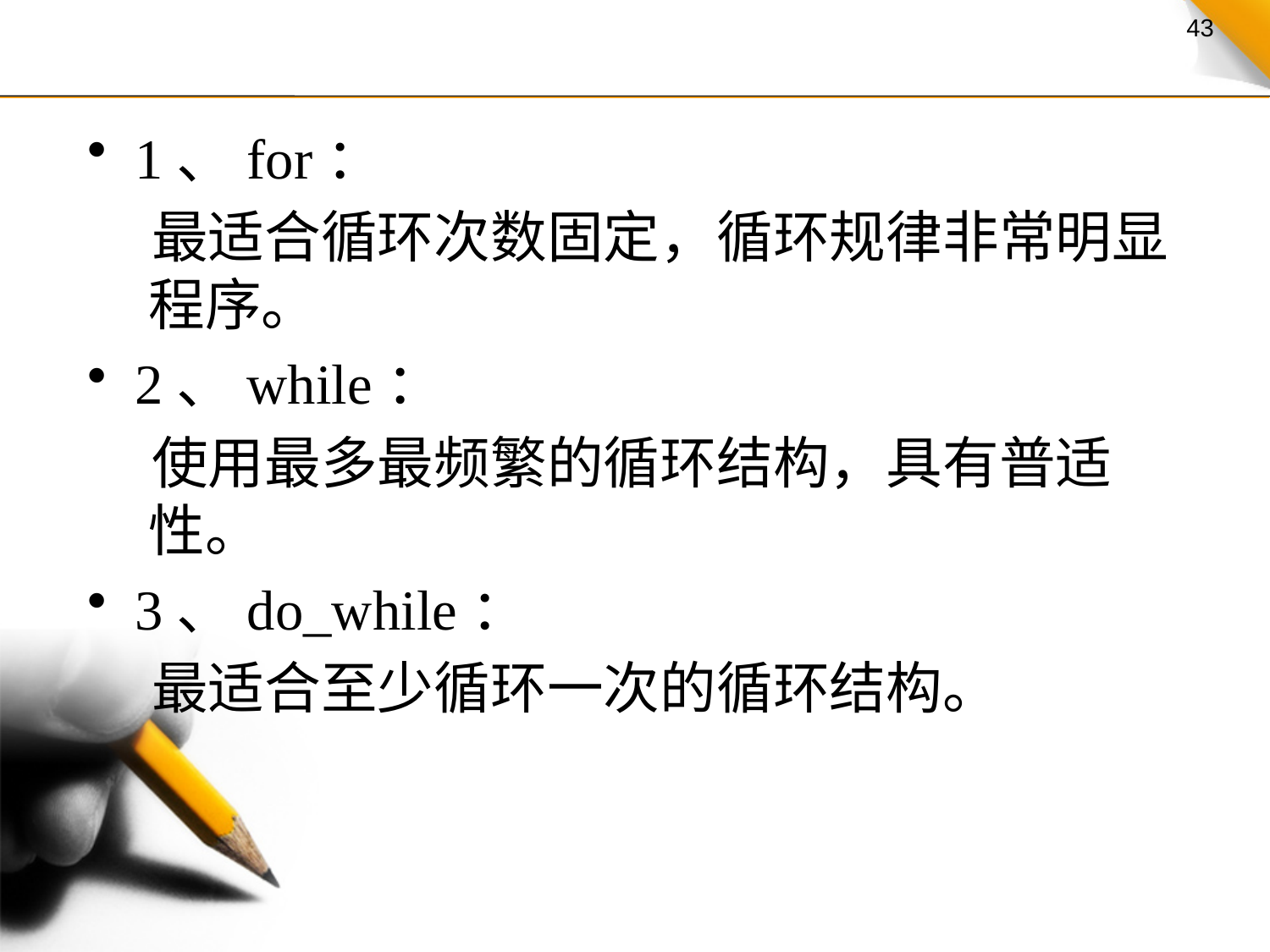

1、for：
    最适合循环次数固定，循环规律非常明显程序。
2、while：
    使用最多最频繁的循环结构，具有普适性。
3、do_while：
    最适合至少循环一次的循环结构。